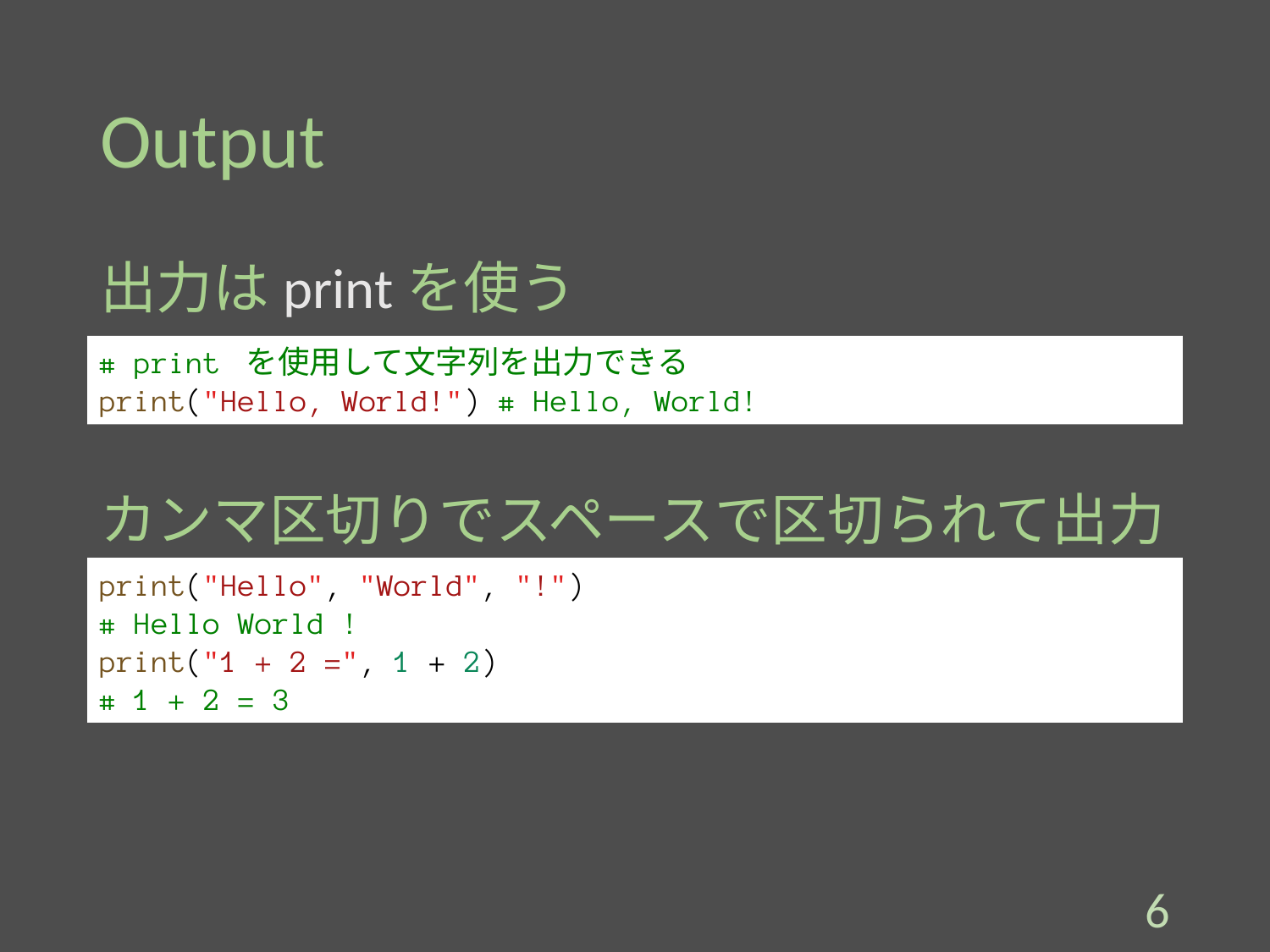

# Output
出力はprintを使う
# print を使用して文字列を出力できる
print("Hello, World!") # Hello, World!
カンマ区切りでスペースで区切られて出力
print("Hello", "World", "!")
# Hello World !
print("1 + 2 =", 1 + 2)
# 1 + 2 = 3
6